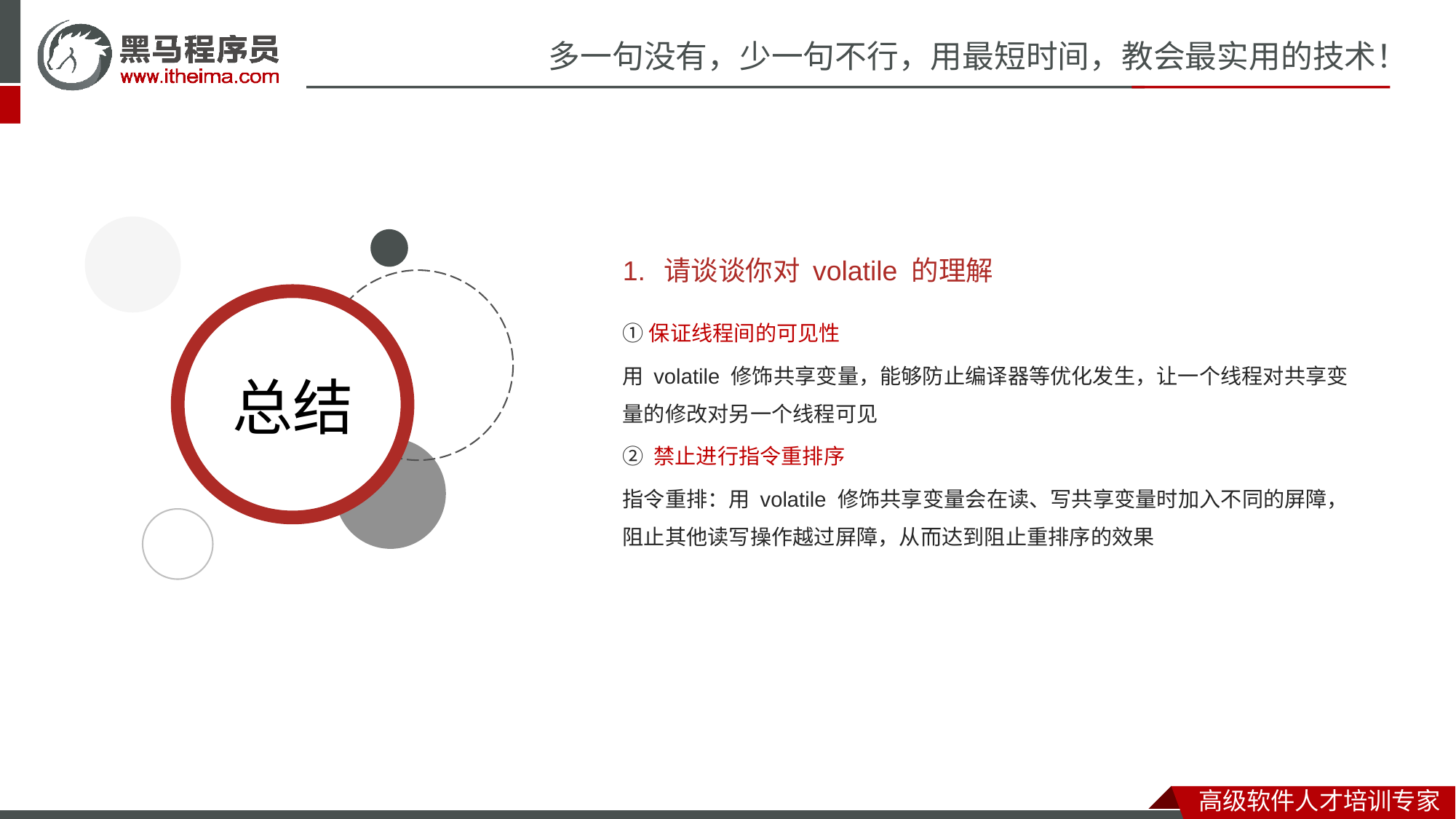

请谈谈你对 volatile 的理解
①保证线程间的可见性
用 volatile 修饰共享变量，能够防止编译器等优化发生，让一个线程对共享变量的修改对另一个线程可见
② 禁止进行指令重排序
指令重排：用 volatile 修饰共享变量会在读、写共享变量时加入不同的屏障，阻止其他读写操作越过屏障，从而达到阻止重排序的效果